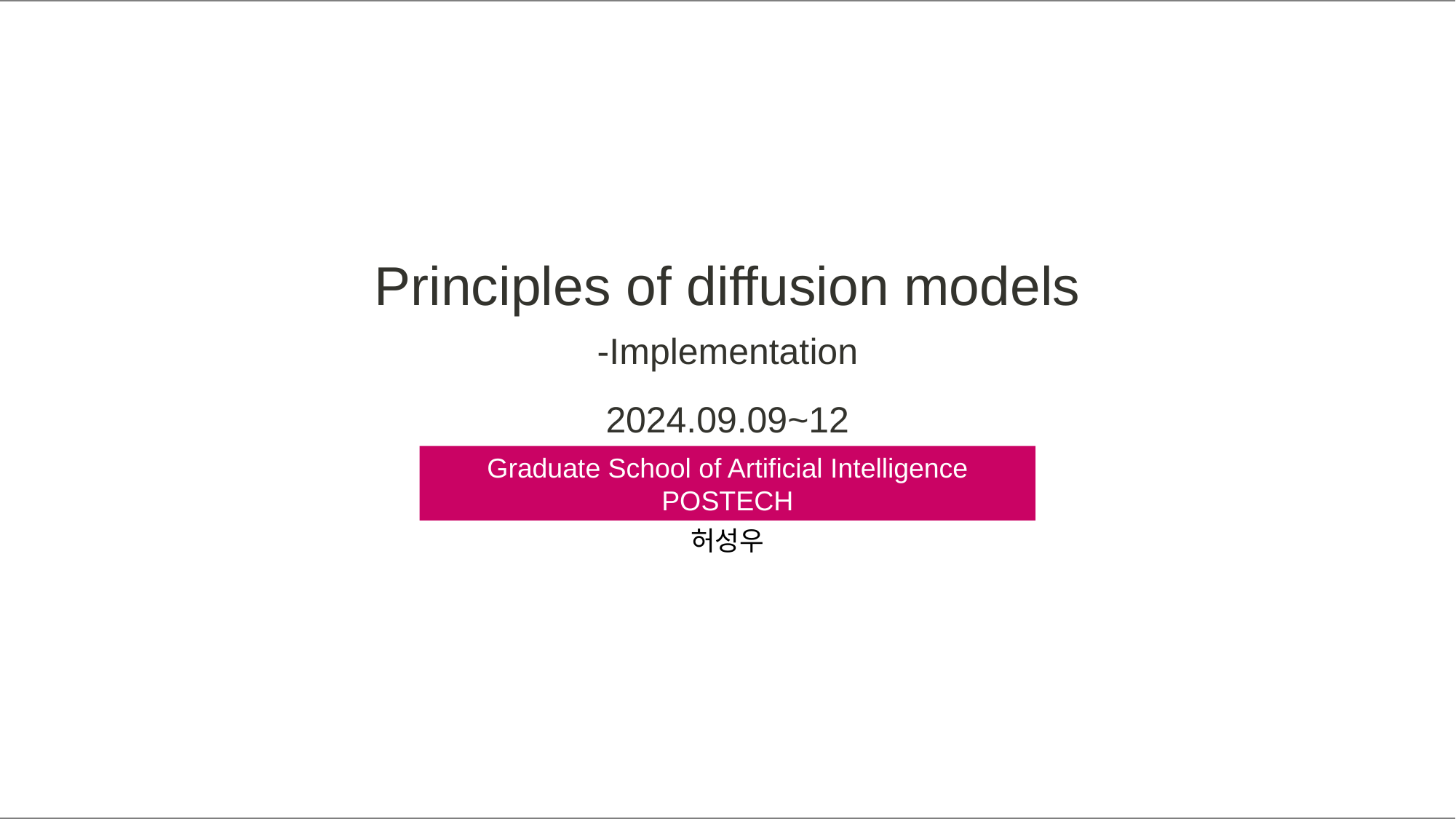

Principles of diffusion models
-Implementation
2024.09.09~12
허성우